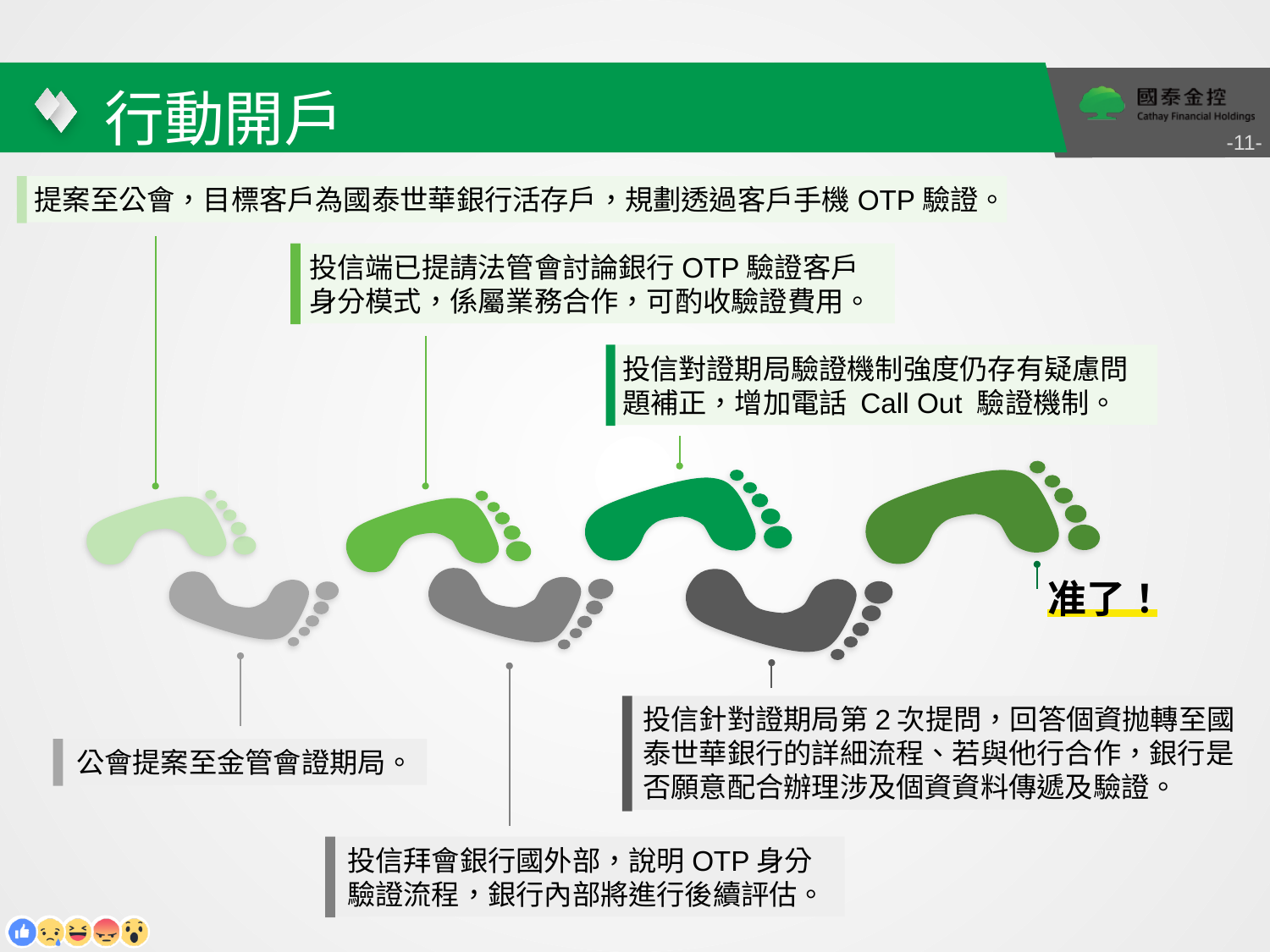

# 行動開戶
-11-

提案至公會，目標客戶為國泰世華銀行活存戶，規劃透過客戶手機OTP驗證。

投信端已提請法管會討論銀行OTP驗證客戶身分模式，係屬業務合作，可酌收驗證費用。

投信對證期局驗證機制強度仍存有疑慮問題補正，增加電話 Call Out 驗證機制。

准了！

投信針對證期局第2次提問，回答個資抛轉至國泰世華銀行的詳細流程、若與他行合作，銀行是否願意配合辦理涉及個資資料傳遞及驗證。

投信拜會銀行國外部，說明OTP身分驗證流程，銀行內部將進行後續評估。

公會提案至金管會證期局。